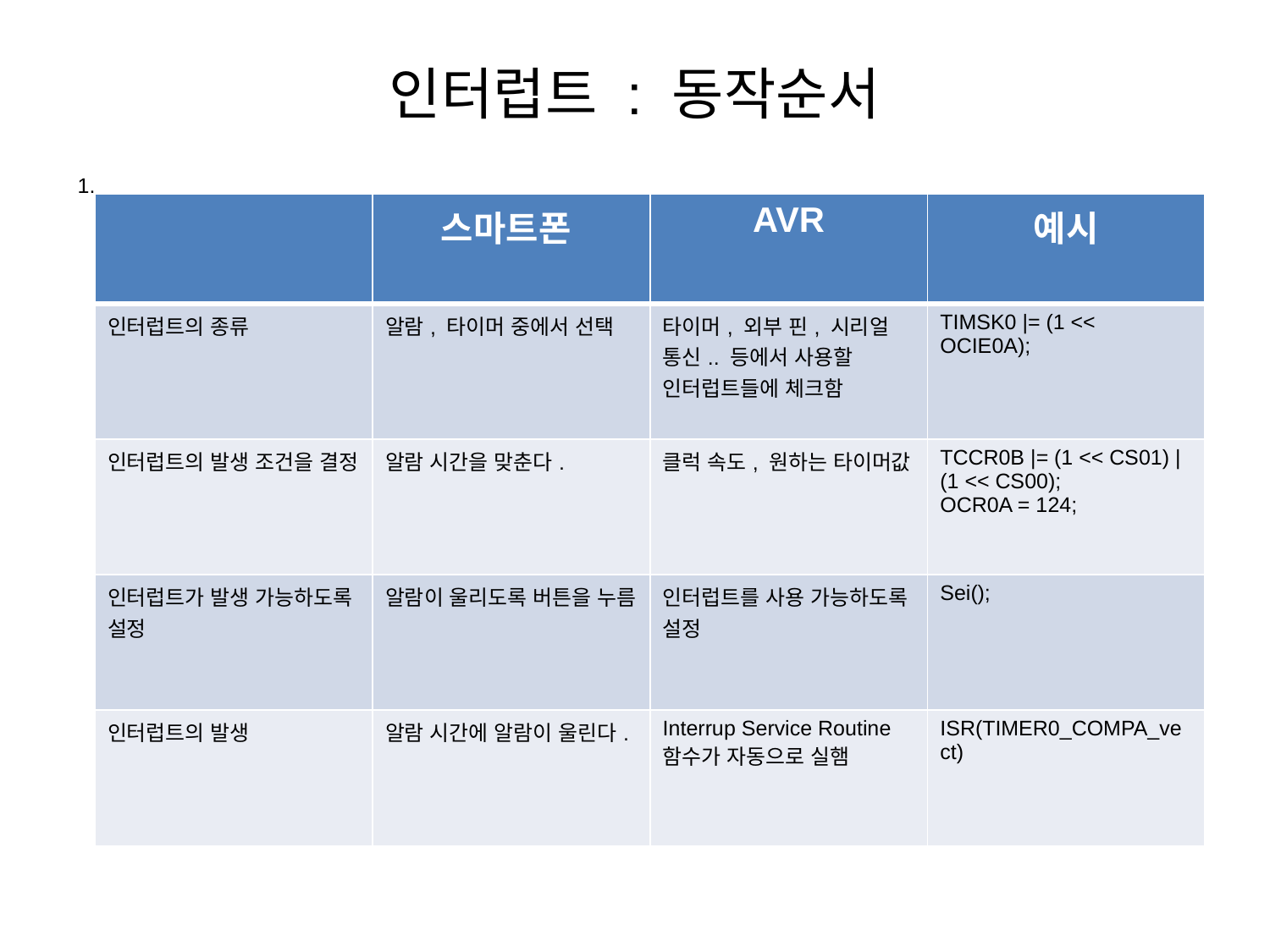

# 인터럽트 : 동작순서
1.

|  | 스마트폰 | AVR | 예시 |
| --- | --- | --- | --- |
| 인터럽트의 종류 | 알람, 타이머 중에서 선택 | 타이머, 외부 핀, 시리얼 통신.. 등에서 사용할 인터럽트들에 체크함 | TIMSK0 |= (1 << OCIE0A); |
| 인터럽트의 발생 조건을 결정 | 알람 시간을 맞춘다. | 클럭 속도, 원하는 타이머값 | TCCR0B |= (1 << CS01) | (1 << CS00); OCR0A = 124; |
| 인터럽트가 발생 가능하도록 설정 | 알람이 울리도록 버튼을 누름 | 인터럽트를 사용 가능하도록 설정 | Sei(); |
| 인터럽트의 발생 | 알람 시간에 알람이 울린다. | Interrup Service Routine 함수가 자동으로 실햄 | ISR(TIMER0\_COMPA\_vect) |